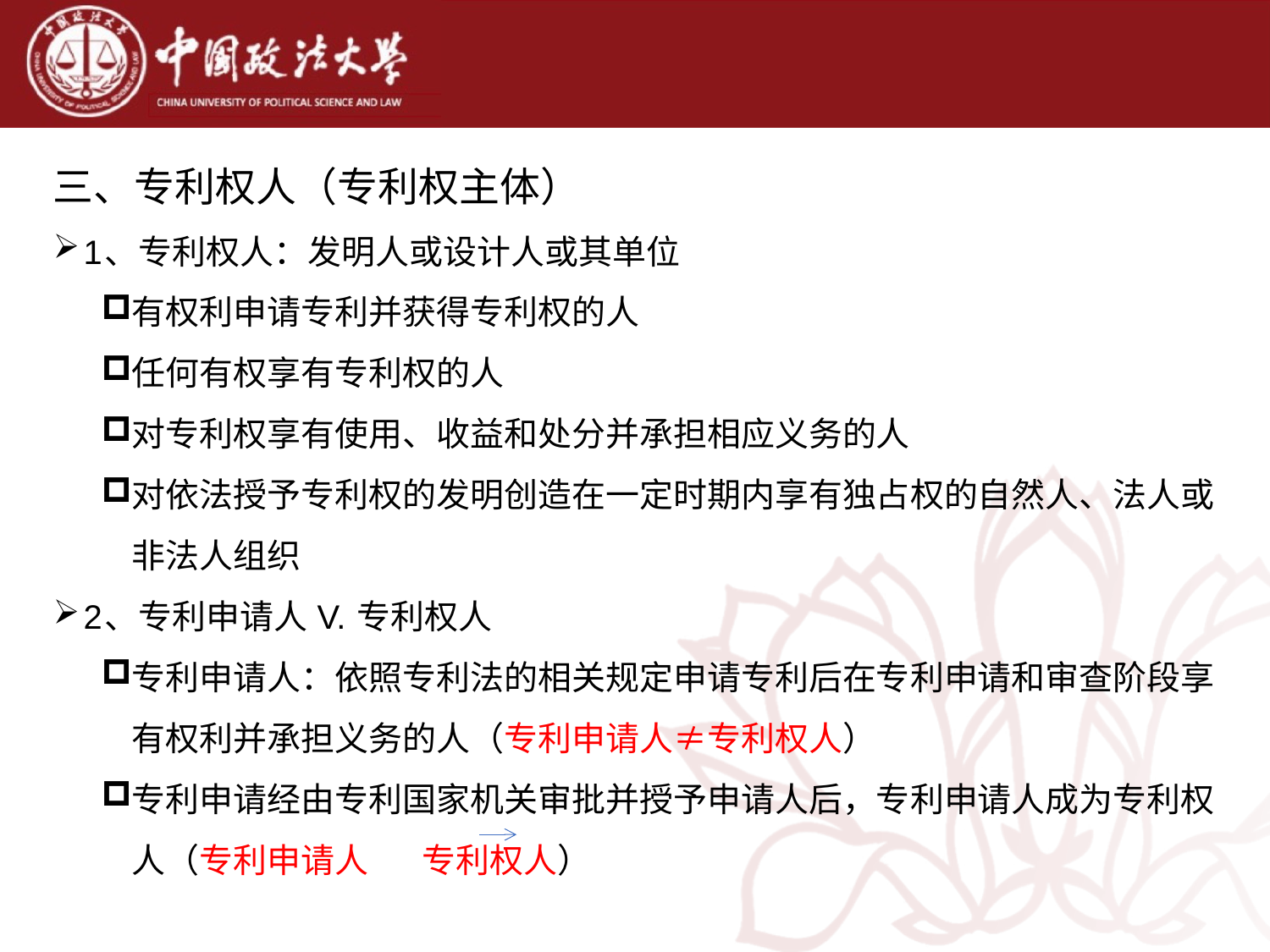

三、专利权人（专利权主体）
1、专利权人：发明人或设计人或其单位
有权利申请专利并获得专利权的人
任何有权享有专利权的人
对专利权享有使用、收益和处分并承担相应义务的人
对依法授予专利权的发明创造在一定时期内享有独占权的自然人、法人或非法人组织
2、专利申请人 V. 专利权人
专利申请人：依照专利法的相关规定申请专利后在专利申请和审查阶段享有权利并承担义务的人（专利申请人≠专利权人）
专利申请经由专利国家机关审批并授予申请人后，专利申请人成为专利权人（专利申请人       专利权人）